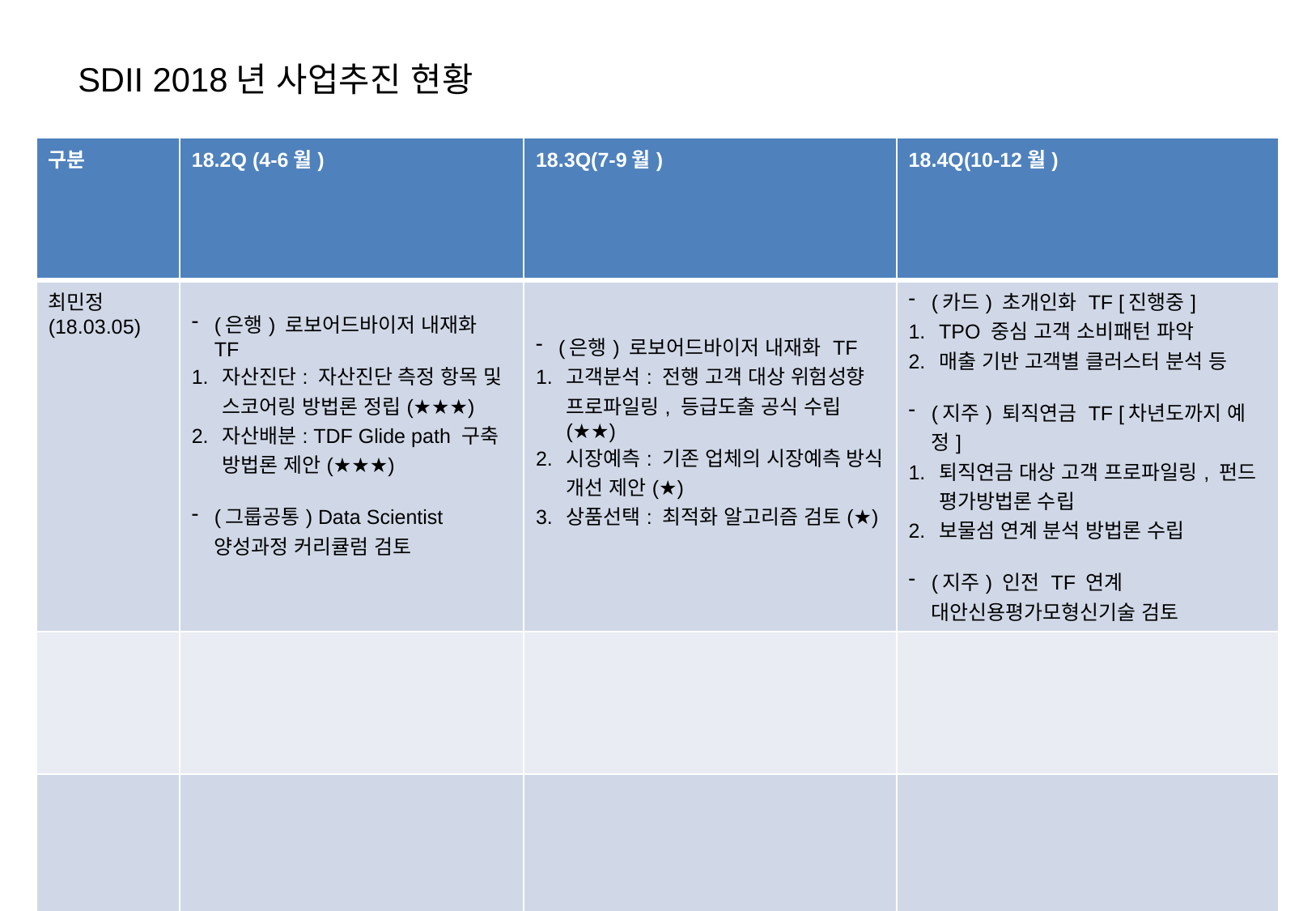

# SDII 2018년 사업추진 현황
| 구분 | 18.2Q (4-6월) | 18.3Q(7-9월) | 18.4Q(10-12월) |
| --- | --- | --- | --- |
| 최민정 (18.03.05) | (은행) 로보어드바이저 내재화 TF 자산진단: 자산진단 측정 항목 및 스코어링 방법론 정립(★★★) 자산배분: TDF Glide path 구축 방법론 제안(★★★) (그룹공통) Data Scientist 양성과정 커리큘럼 검토 | (은행) 로보어드바이저 내재화 TF 고객분석: 전행 고객 대상 위험성향 프로파일링, 등급도출 공식 수립(★★) 시장예측: 기존 업체의 시장예측 방식 개선 제안(★) 상품선택: 최적화 알고리즘 검토(★) | (카드) 초개인화 TF [진행중] TPO 중심 고객 소비패턴 파악 매출 기반 고객별 클러스터 분석 등 (지주) 퇴직연금 TF [차년도까지 예정] 퇴직연금 대상 고객 프로파일링, 펀드 평가방법론 수립 보물섬 연계 분석 방법론 수립 (지주) 인전 TF 연계 대안신용평가모형신기술 검토 |
|  |  |  |  |
|  |  |  |  |
|  |  |  |  |